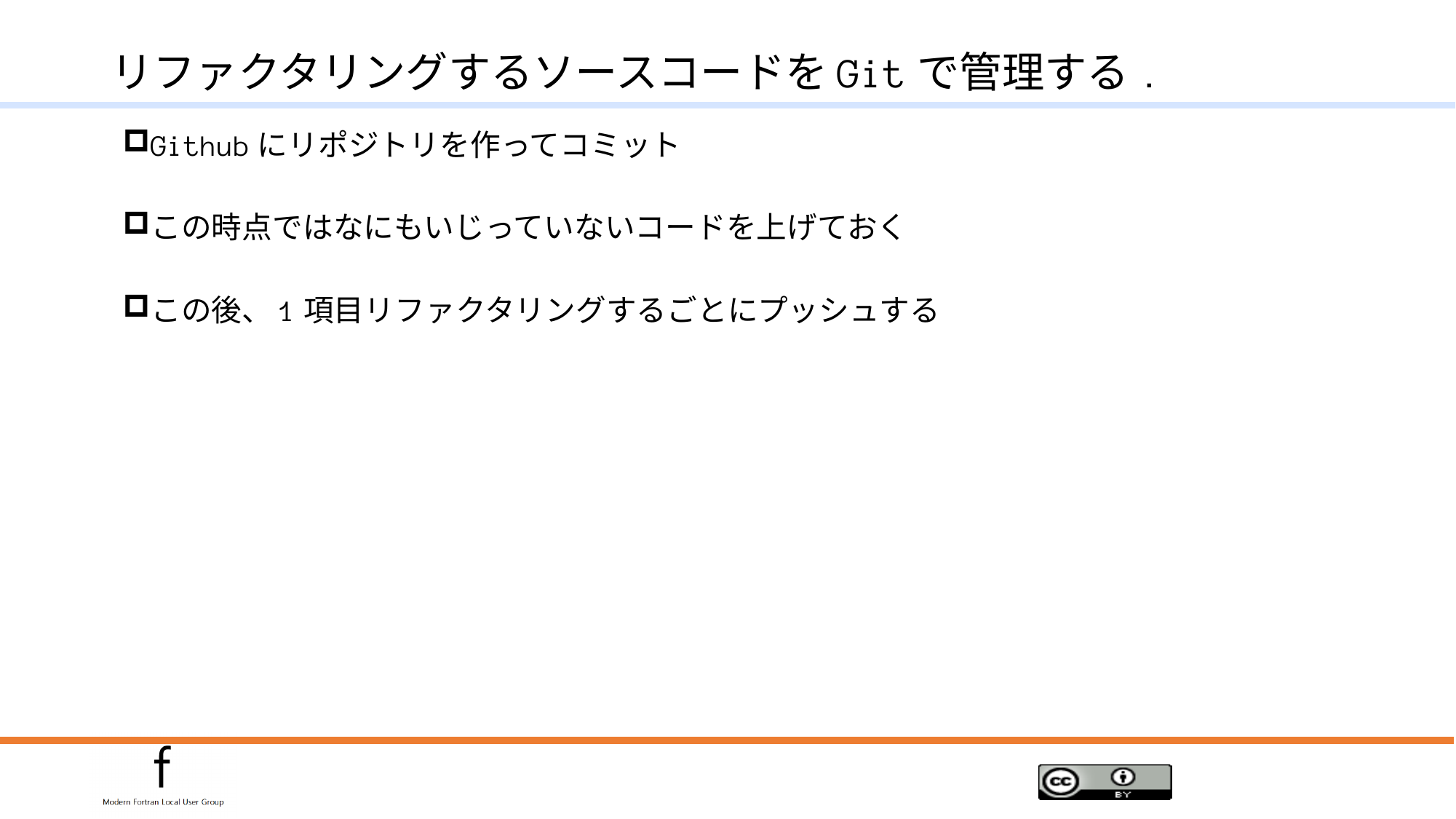

# リファクタリングするソースコードをGitで管理する.
Githubにリポジトリを作ってコミット

この時点ではなにもいじっていないコードを上げておく

この後、1項目リファクタリングするごとにプッシュする